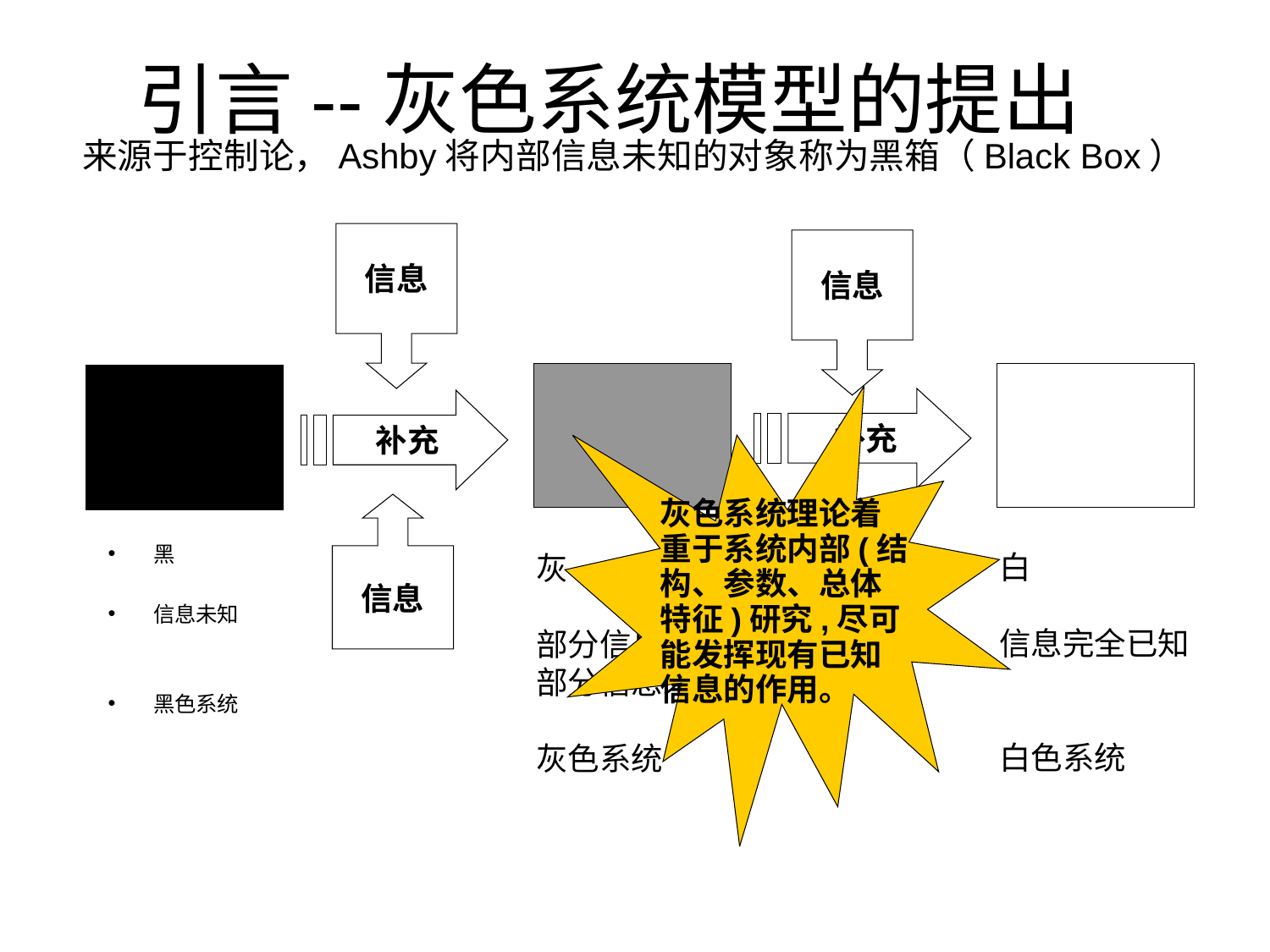

# 引言--灰色系统模型的提出
来源于控制论，Ashby将内部信息未知的对象称为黑箱（Black Box）
信息
补充
信息
信息
补充
信息

灰色系统理论着重于系统内部(结构、参数、总体特征)研究,尽可能发挥现有已知信息的作用。
黑

信息未知

黑色系统
白

信息完全已知

白色系统
灰

部分信息已知，部分信息未知

灰色系统